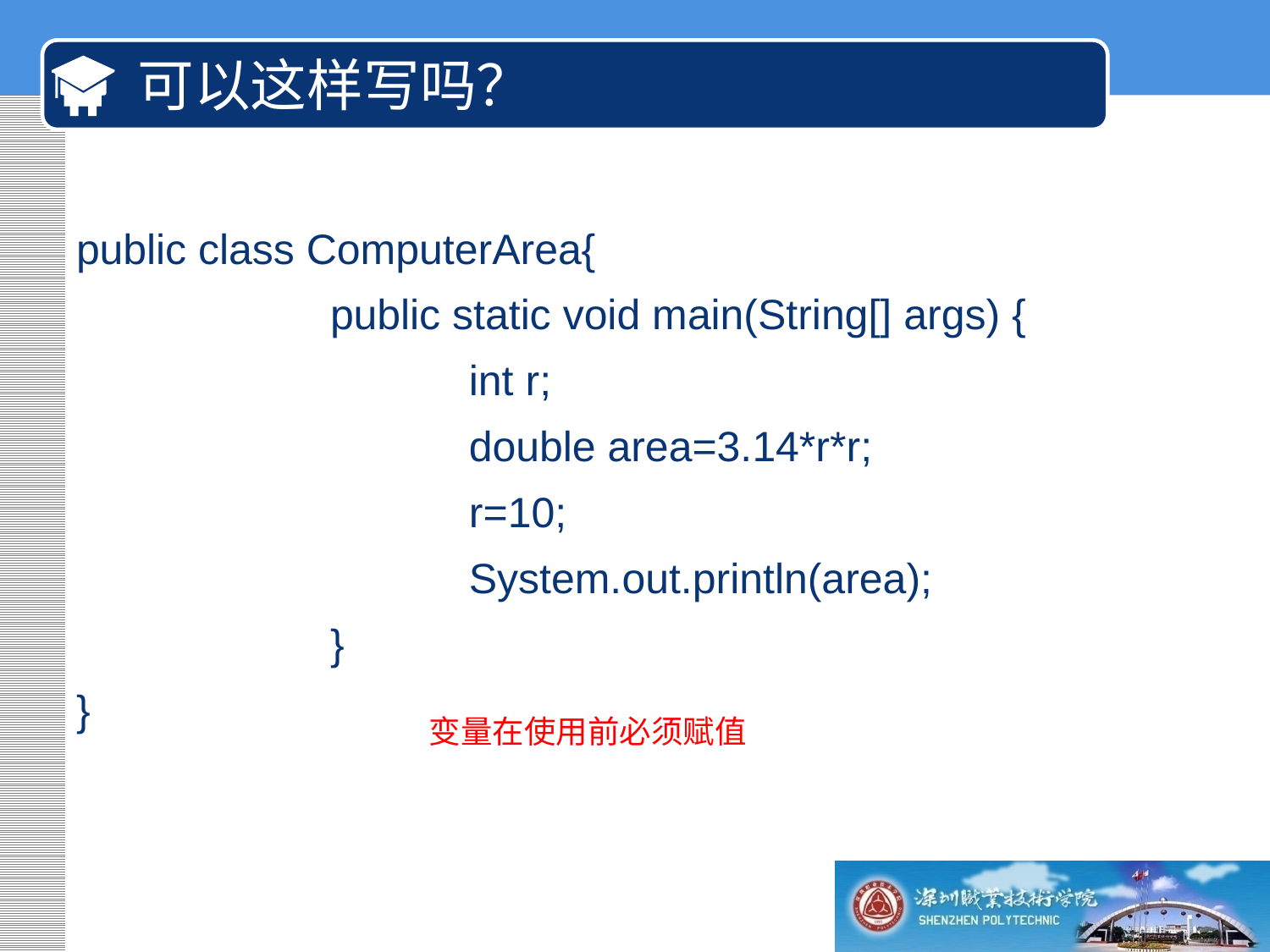

# 可以这样写吗？

public class ComputerArea{
 		public static void main(String[] args) {
			 int r;
			 double area=3.14*r*r;
			 r=10;
			 System.out.println(area);
		}
}

变量在使用前必须赋值